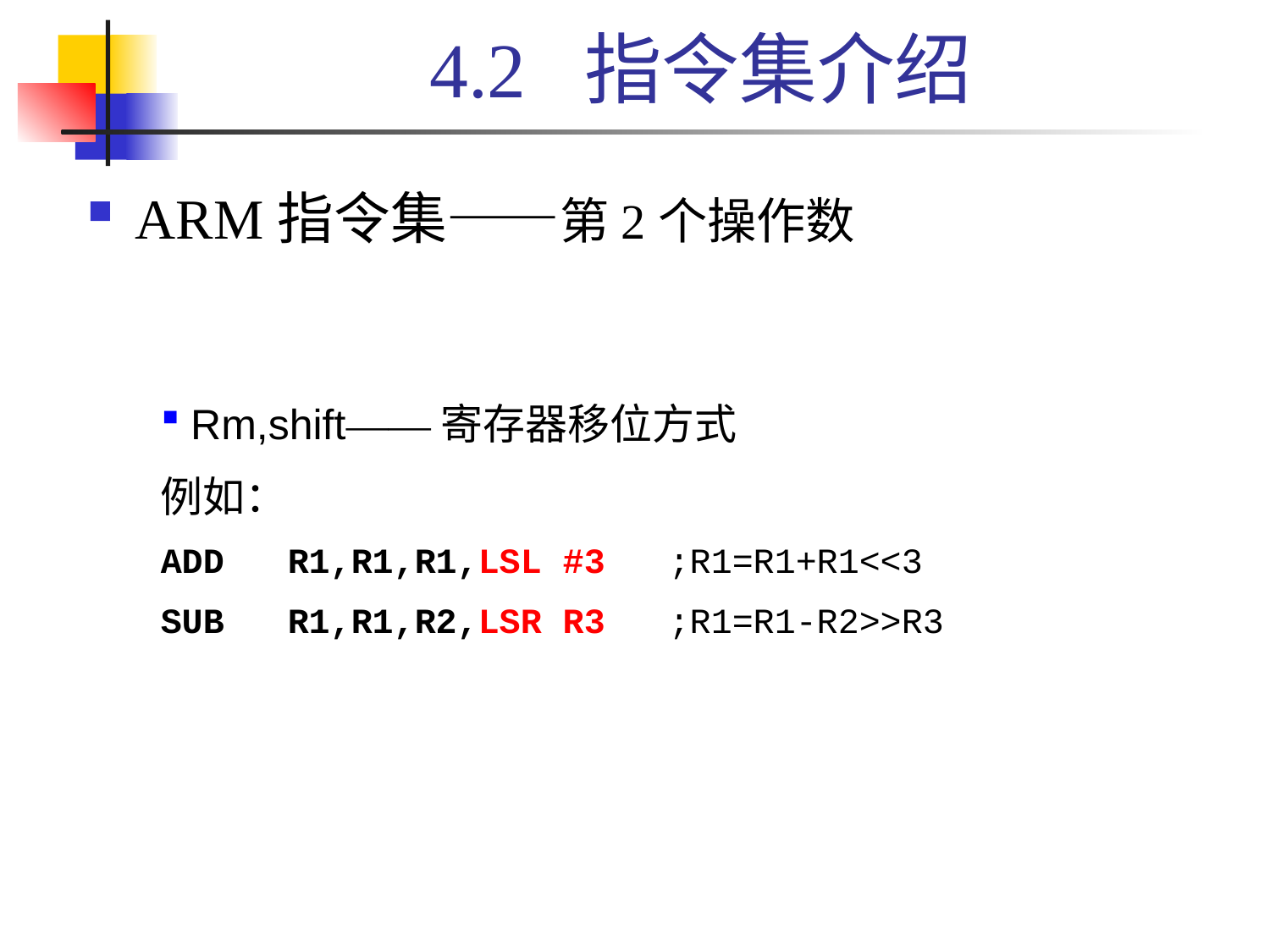

# 4.2  指令集介绍
ARM指令集——第2个操作数
Rm,shift——寄存器移位方式
例如：
ADD	R1,R1,R1,LSL #3	;R1=R1+R1<<3
SUB	R1,R1,R2,LSR R3	;R1=R1-R2>>R3